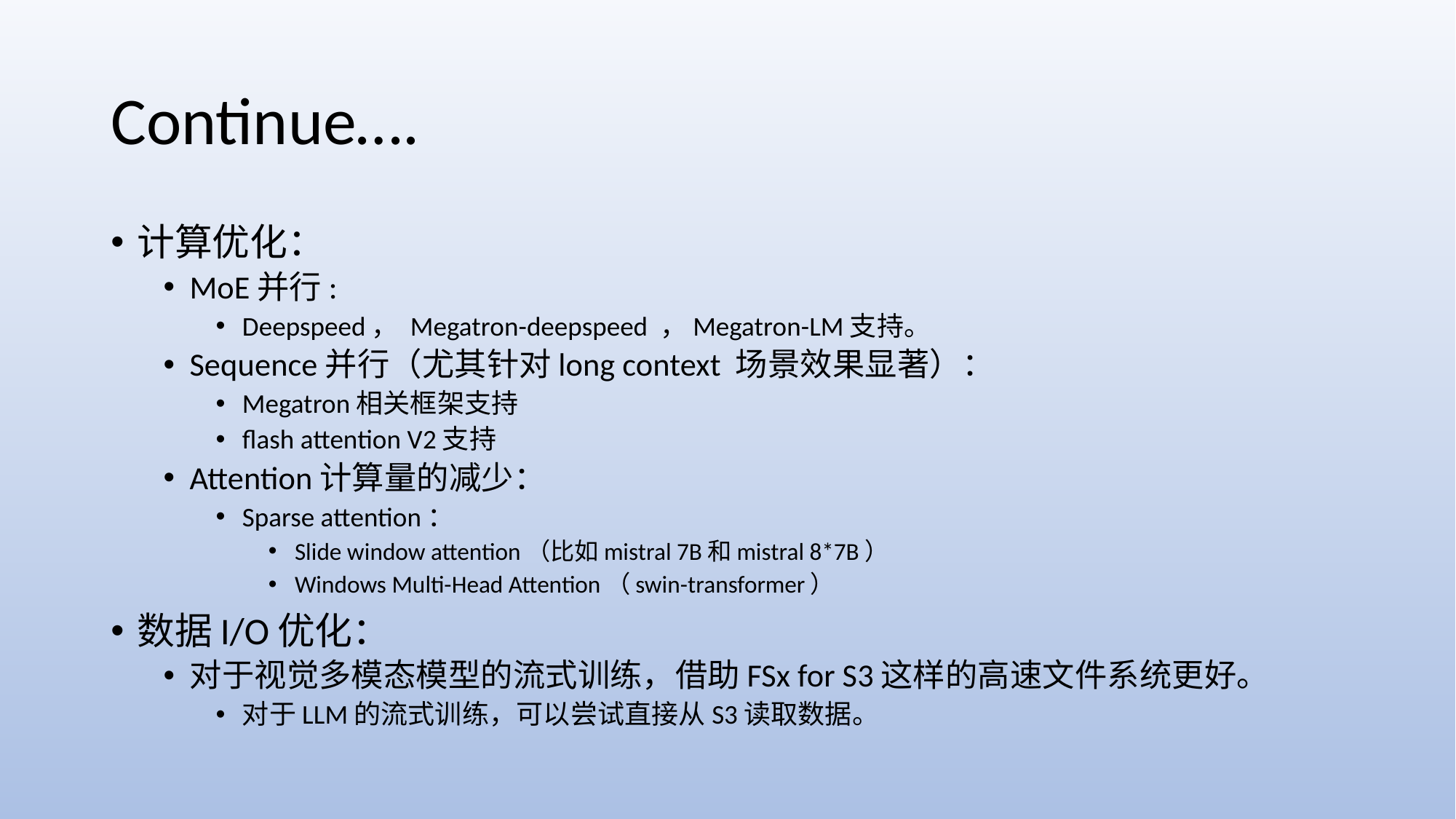

# Continue….
计算优化：
MoE并行:
Deepspeed， Megatron-deepspeed ，Megatron-LM支持。
Sequence并行（尤其针对long context 场景效果显著）：
Megatron相关框架支持
flash attention V2支持
Attention计算量的减少：
Sparse attention：
Slide window attention（比如mistral 7B和mistral 8*7B）
Windows Multi-Head Attention（swin-transformer）
数据I/O优化：
对于视觉多模态模型的流式训练，借助FSx for S3这样的高速文件系统更好。
对于LLM的流式训练，可以尝试直接从S3读取数据。